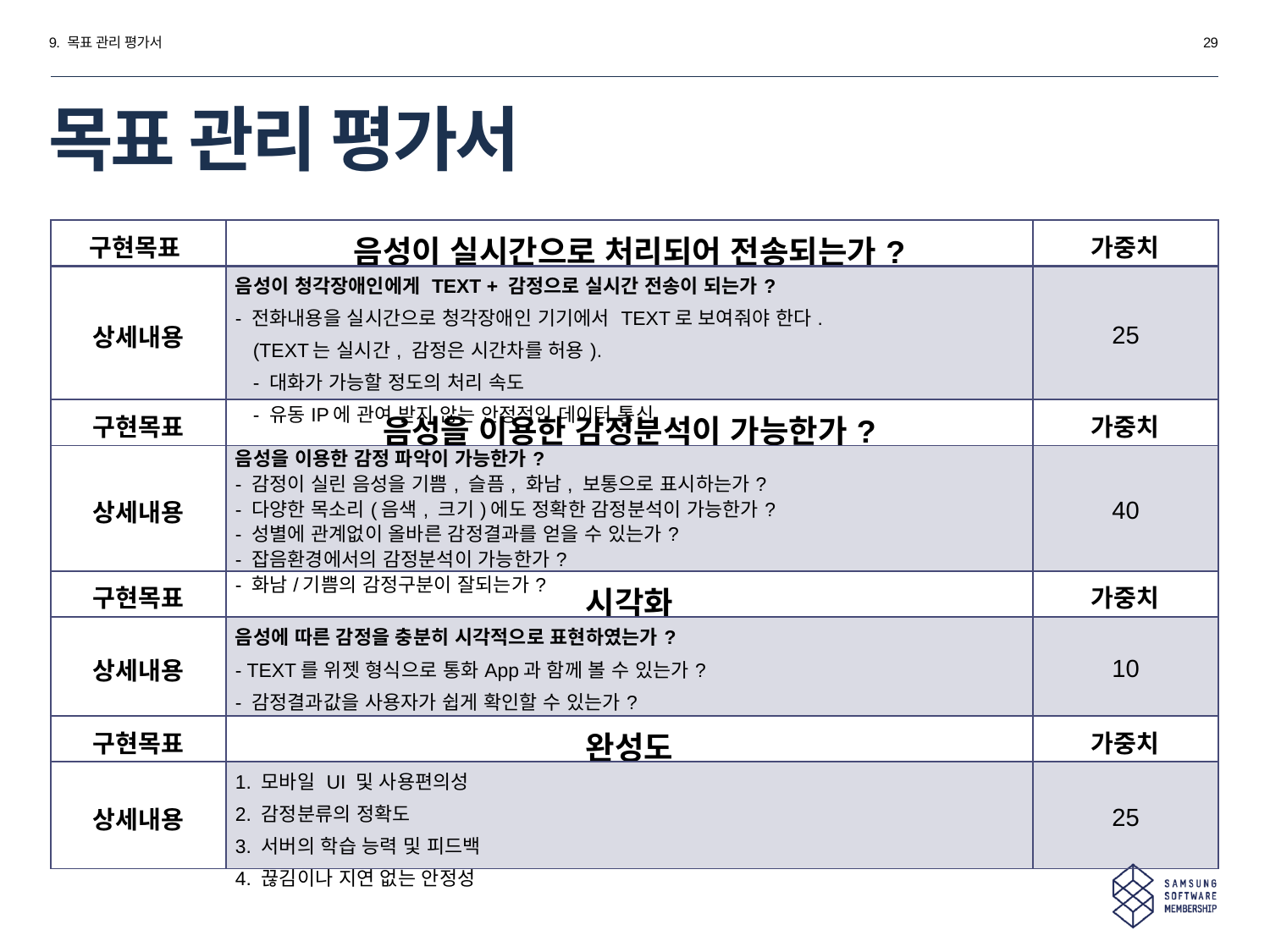

9. 목표 관리 평가서
29
# 목표 관리 평가서
| 구현목표 | 음성이 실시간으로 처리되어 전송되는가? | 가중치 |
| --- | --- | --- |
| 상세내용 | 음성이 청각장애인에게 TEXT + 감정으로 실시간 전송이 되는가? - 전화내용을 실시간으로 청각장애인 기기에서 TEXT로 보여줘야 한다. (TEXT는 실시간, 감정은 시간차를 허용). - 대화가 가능할 정도의 처리 속도 - 유동IP에 관여 받지 않는 안정적인 데이터 통신 | 25 |
| 구현목표 | 음성을 이용한 감정분석이 가능한가? | 가중치 |
| 상세내용 | 음성을 이용한 감정 파악이 가능한가? - 감정이 실린 음성을 기쁨, 슬픔, 화남, 보통으로 표시하는가? - 다양한 목소리(음색, 크기)에도 정확한 감정분석이 가능한가? - 성별에 관계없이 올바른 감정결과를 얻을 수 있는가? - 잡음환경에서의 감정분석이 가능한가? - 화남/기쁨의 감정구분이 잘되는가? | 40 |
| 구현목표 | 시각화 | 가중치 |
| 상세내용 | 음성에 따른 감정을 충분히 시각적으로 표현하였는가? - TEXT를 위젯 형식으로 통화App과 함께 볼 수 있는가? - 감정결과값을 사용자가 쉽게 확인할 수 있는가? | 10 |
| 구현목표 | 완성도 | 가중치 |
| 상세내용 | 1. 모바일 UI 및 사용편의성 2. 감정분류의 정확도 3. 서버의 학습 능력 및 피드백 4. 끊김이나 지연 없는 안정성 | 25 |